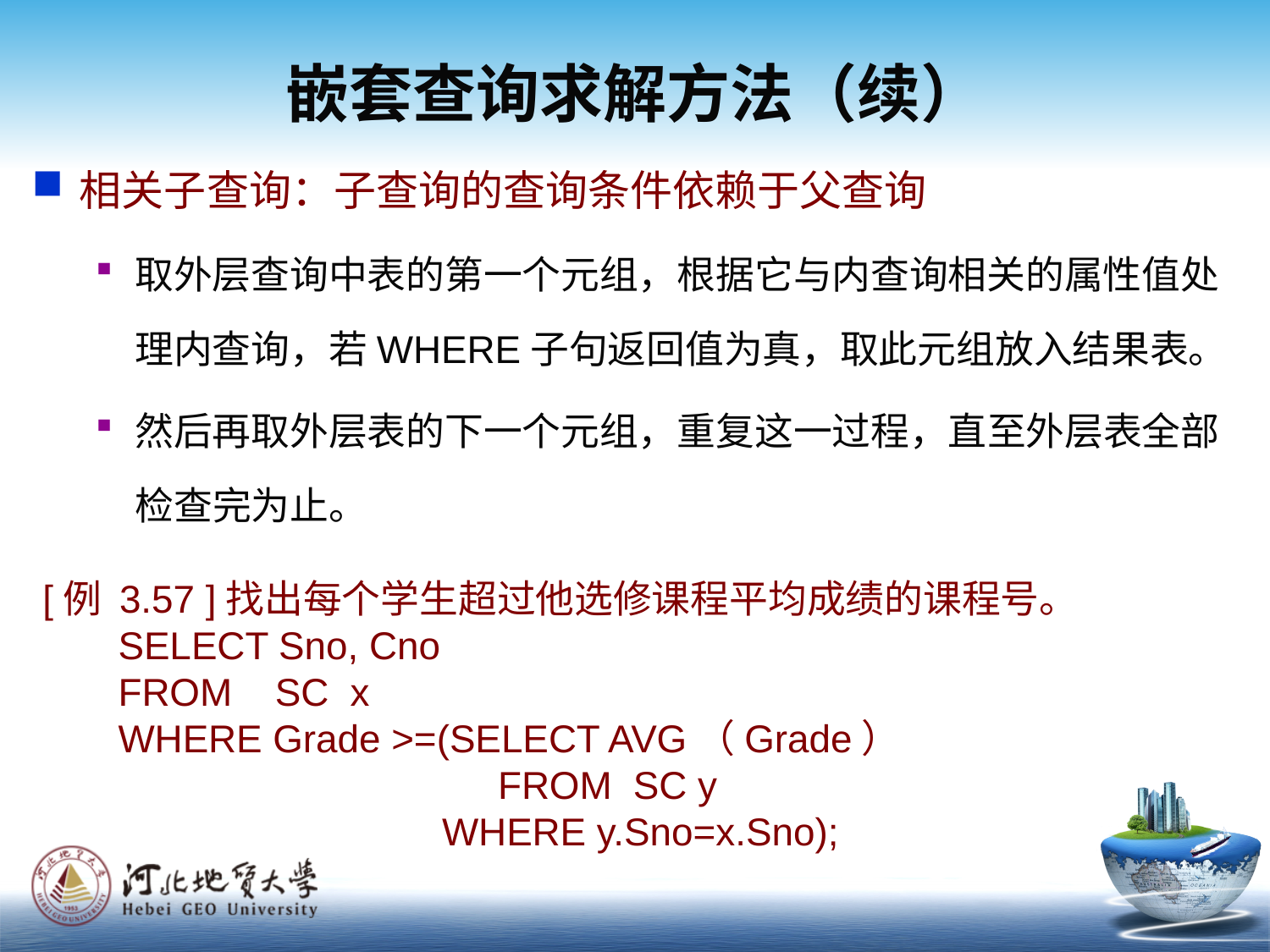

嵌套查询求解方法（续）
相关子查询：子查询的查询条件依赖于父查询
取外层查询中表的第一个元组，根据它与内查询相关的属性值处理内查询，若WHERE子句返回值为真，取此元组放入结果表。
然后再取外层表的下一个元组，重复这一过程，直至外层表全部检查完为止。

 [例 3.57 ]找出每个学生超过他选修课程平均成绩的课程号。
        SELECT Sno, Cno
        FROM    SC  x
        WHERE Grade >=(SELECT AVG（Grade）
		                           FROM  SC y
                                      WHERE y.Sno=x.Sno);